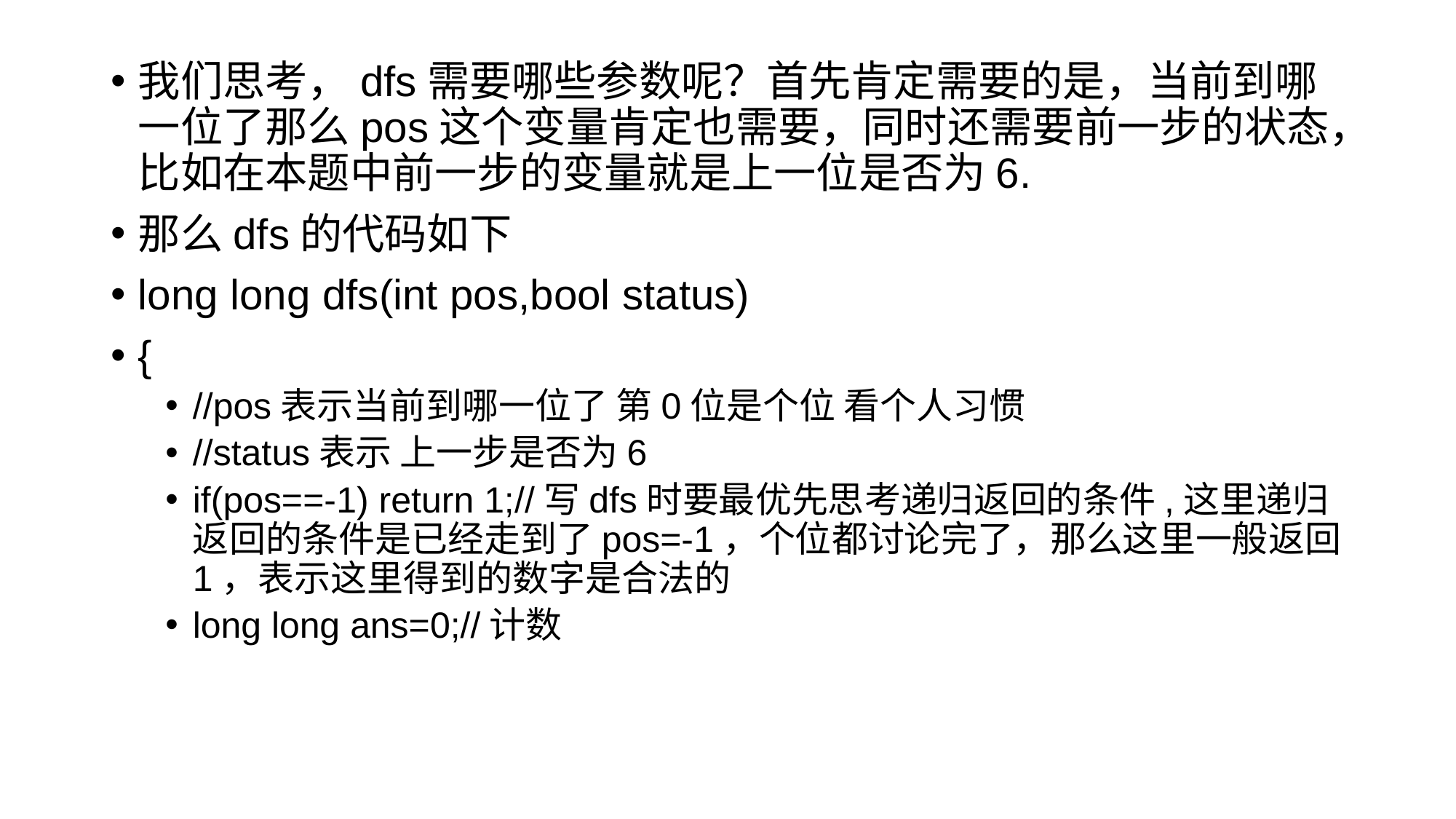

我们思考，dfs需要哪些参数呢？首先肯定需要的是，当前到哪一位了那么pos这个变量肯定也需要，同时还需要前一步的状态，比如在本题中前一步的变量就是上一位是否为6.
那么dfs的代码如下
long long dfs(int pos,bool status)
{
//pos表示当前到哪一位了 第0位是个位 看个人习惯
//status表示 上一步是否为6
if(pos==-1) return 1;//写dfs时要最优先思考递归返回的条件,这里递归返回的条件是已经走到了pos=-1，个位都讨论完了，那么这里一般返回1，表示这里得到的数字是合法的
long long ans=0;//计数